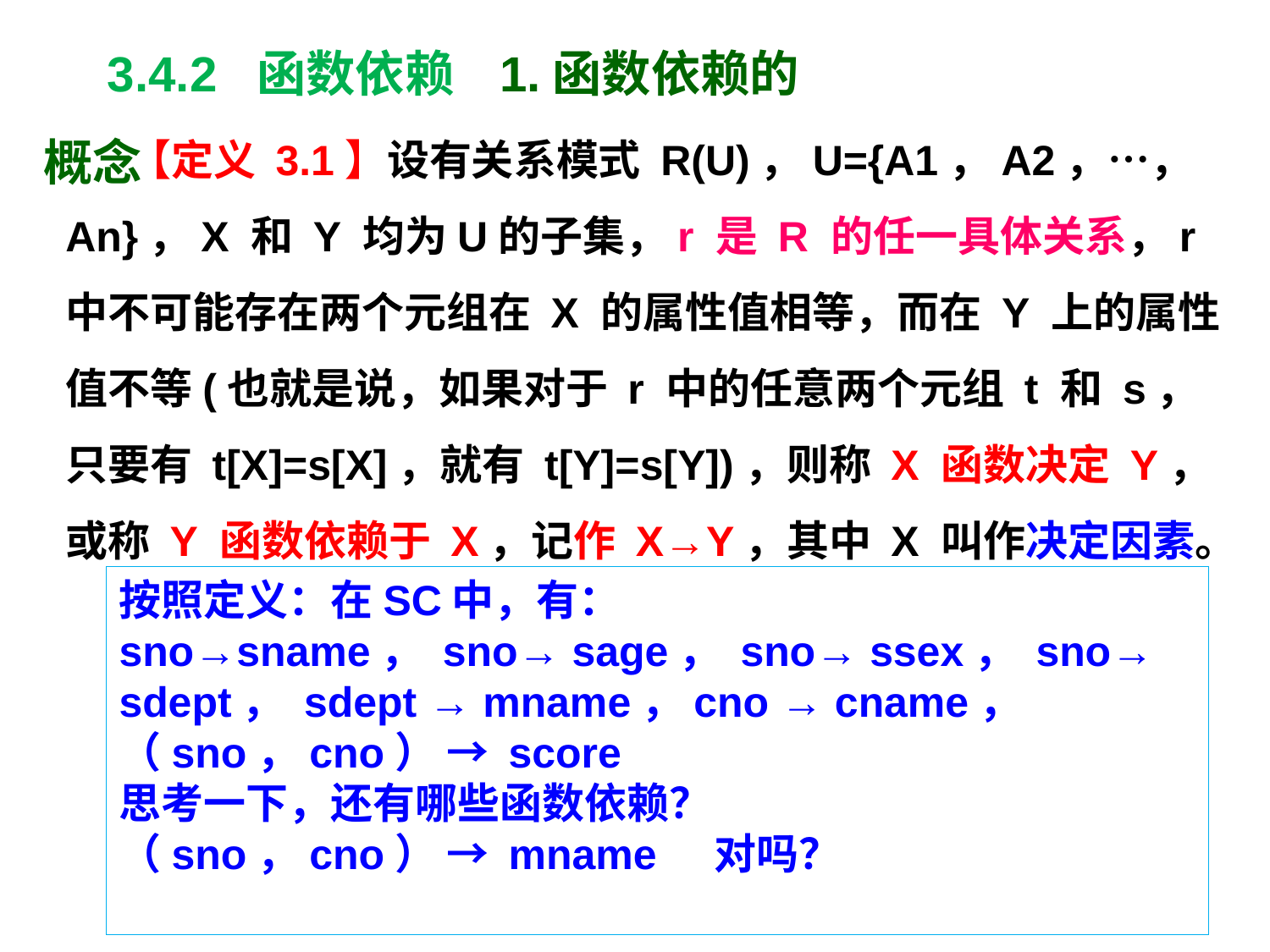

3.4.2  函数依赖   1.函数依赖的概念
【定义 3.1】设有关系模式 R(U)，U={A1，A2，…，An}，X 和 Y 均为U的子集，r 是 R 的任一具体关系，r 中不可能存在两个元组在 X 的属性值相等，而在 Y 上的属性值不等(也就是说，如果对于 r 中的任意两个元组 t 和 s，只要有 t[X]=s[X]，就有 t[Y]=s[Y])，则称 X 函数决定 Y，或称 Y 函数依赖于 X，记作 X→Y，其中 X 叫作决定因素。
按照定义：在SC中，有：
sno→sname， sno→ sage， sno→ ssex， sno→ sdept， sdept → mname，cno → cname，
（sno，cno） → score
思考一下，还有哪些函数依赖？
（sno，cno） → mname    对吗？